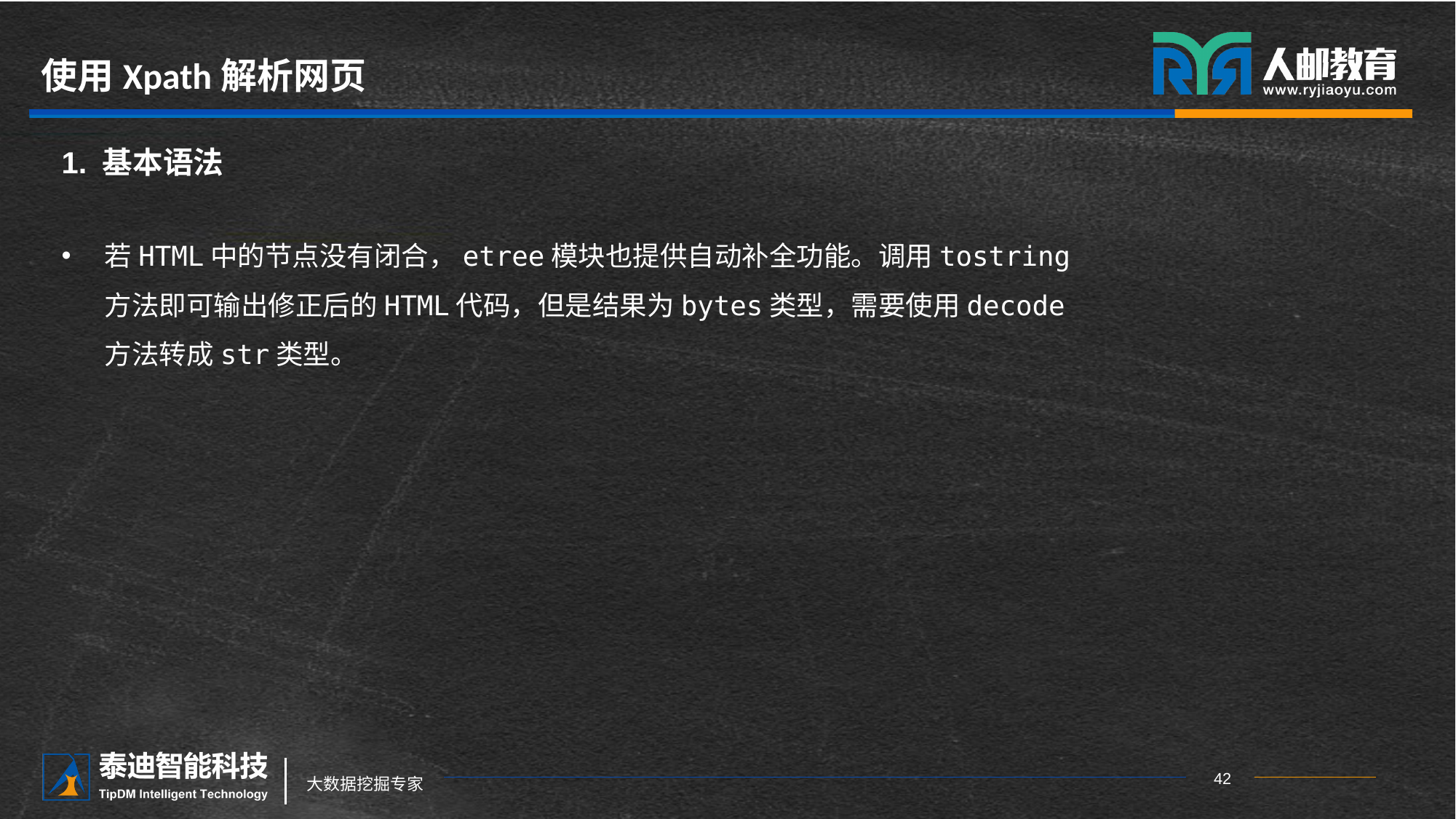

# 使用Xpath解析网页
1. 基本语法
若HTML中的节点没有闭合，etree模块也提供自动补全功能。调用tostring方法即可输出修正后的HTML代码，但是结果为bytes类型，需要使用decode方法转成str类型。